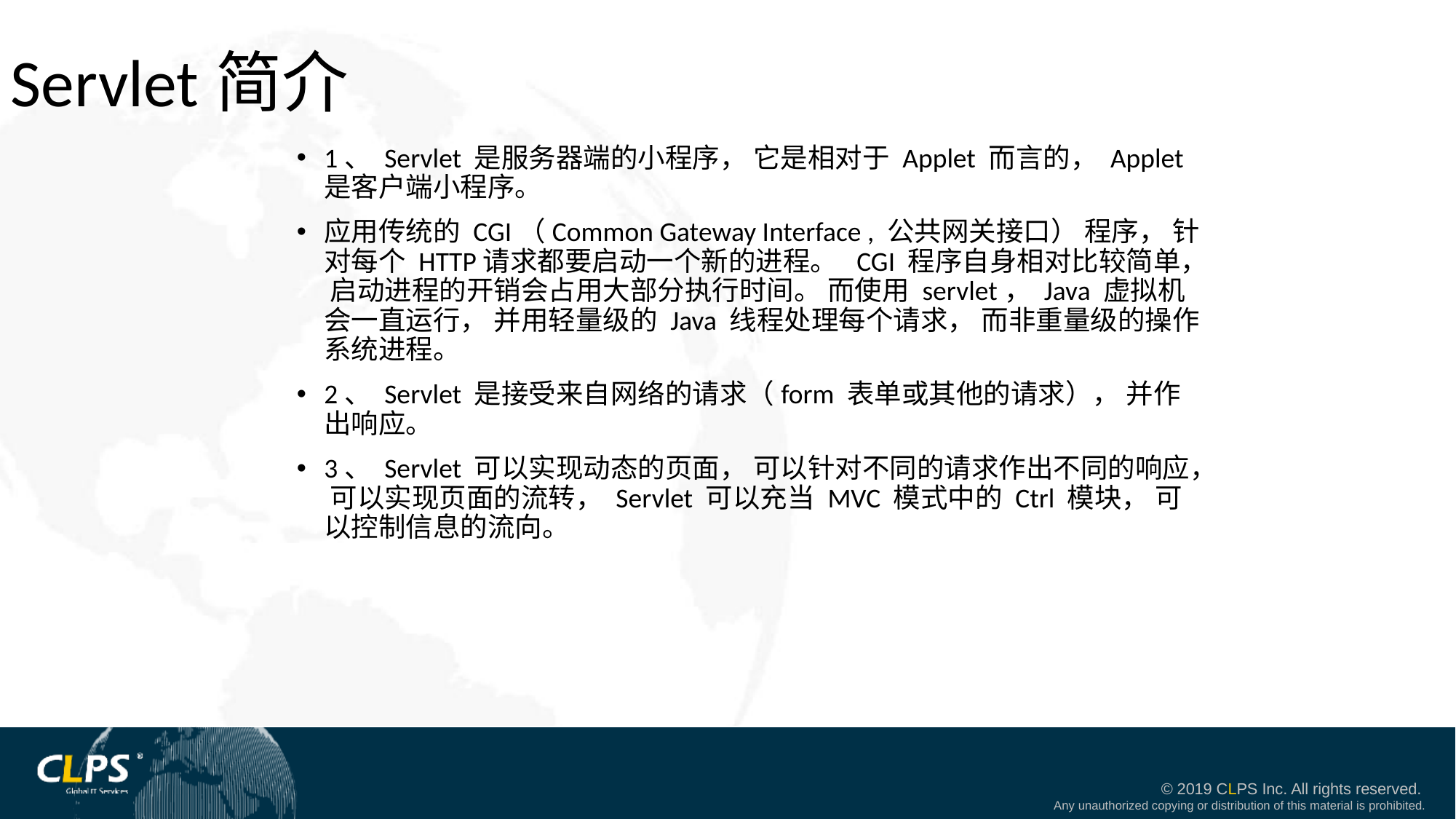

Servlet简介
1、 Servlet 是服务器端的小程序， 它是相对于 Applet 而言的， Applet 是客户端小程序。
应用传统的 CGI（Common Gateway Interface , 公共网关接口） 程序， 针对每个 HTTP请求都要启动一个新的进程。  CGI 程序自身相对比较简单， 启动进程的开销会占用大部分执行时间。 而使用 servlet， Java 虚拟机会一直运行， 并用轻量级的 Java 线程处理每个请求， 而非重量级的操作系统进程。
2、 Servlet 是接受来自网络的请求（form 表单或其他的请求）， 并作出响应。
3、 Servlet 可以实现动态的页面， 可以针对不同的请求作出不同的响应， 可以实现页面的流转， Servlet 可以充当 MVC 模式中的 Ctrl 模块， 可以控制信息的流向。